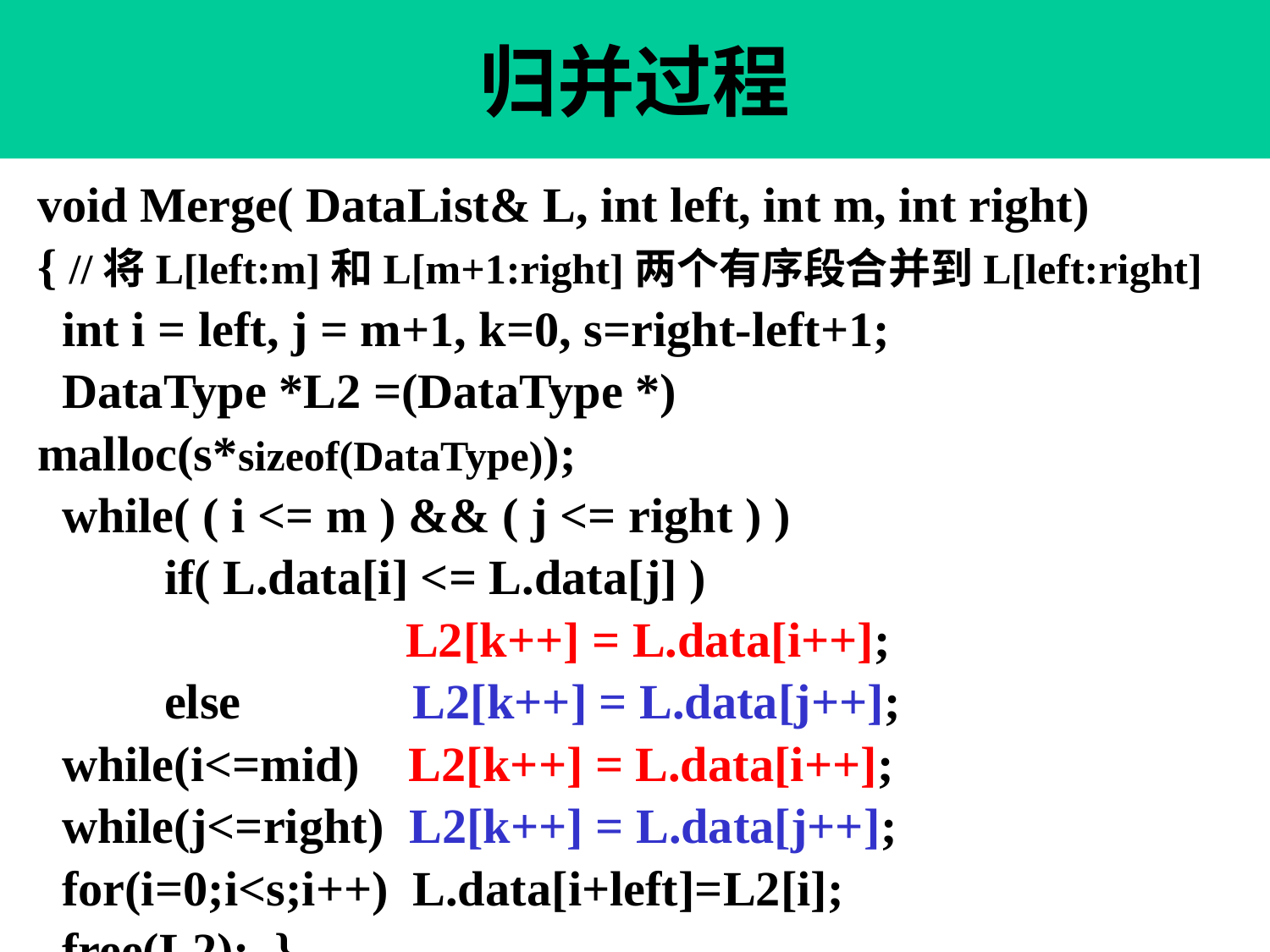

归并过程
void Merge( DataList& L, int left, int m, int right)
{ //将L[left:m]和L[m+1:right]两个有序段合并到L[left:right]
  int i = left, j = m+1, k=0, s=right-left+1;
  DataType *L2 =(DataType *) malloc(s*sizeof(DataType));
  while( ( i <= m ) && ( j <= right ) )
	if( L.data[i] <= L.data[j] )
                              L2[k++] = L.data[i++];
	else              L2[k++] = L.data[j++];
  while(i<=mid)    L2[k++] = L.data[i++];
  while(j<=right)  L2[k++] = L.data[j++];
  for(i=0;i<s;i++)  L.data[i+left]=L2[i];
  free(L2);  }